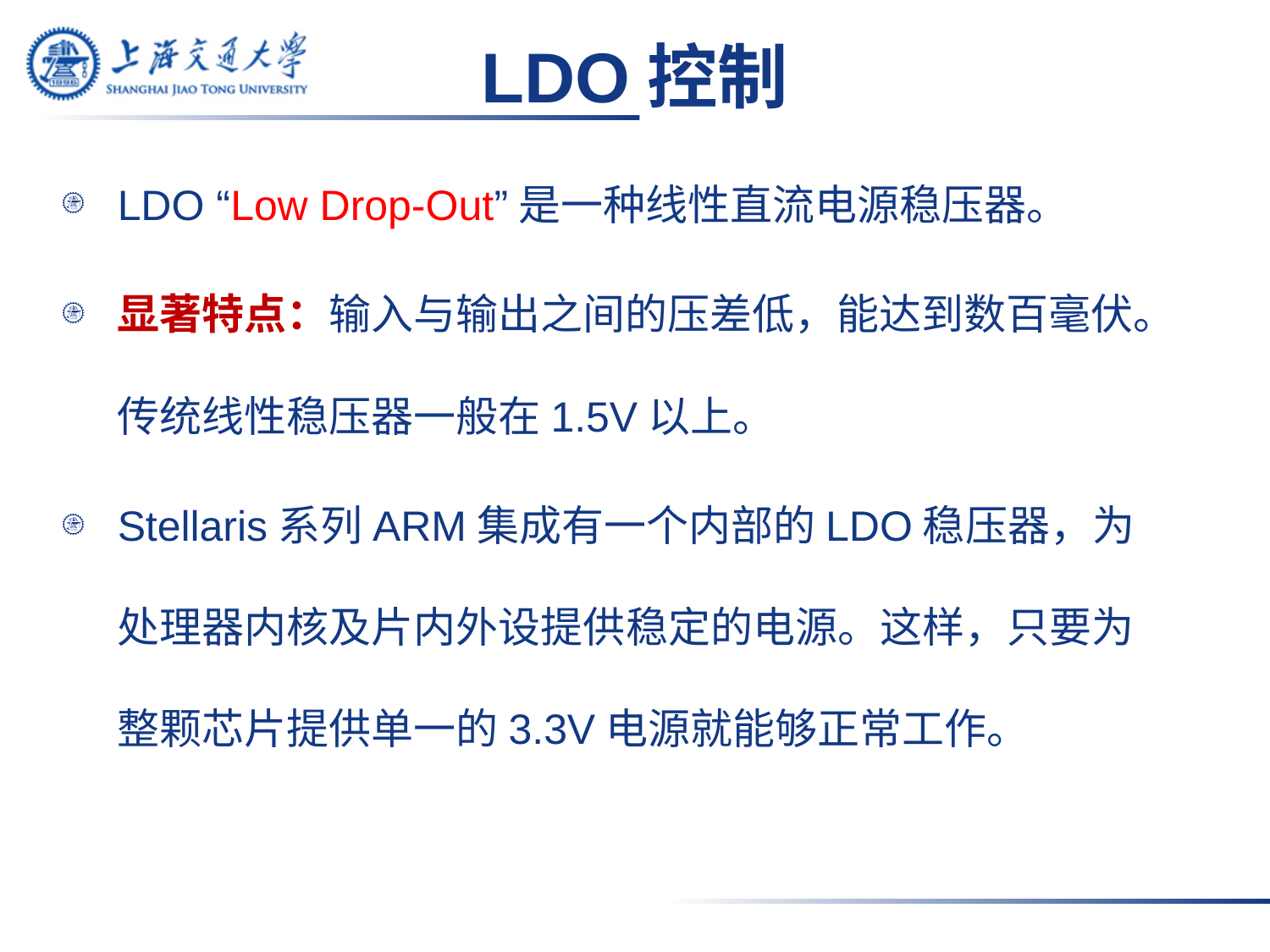

# LDO控制
LDO “Low Drop-Out”是一种线性直流电源稳压器。
显著特点：输入与输出之间的压差低，能达到数百毫伏。传统线性稳压器一般在1.5V以上。
Stellaris系列ARM集成有一个内部的LDO稳压器，为处理器内核及片内外设提供稳定的电源。这样，只要为整颗芯片提供单一的3.3V电源就能够正常工作。